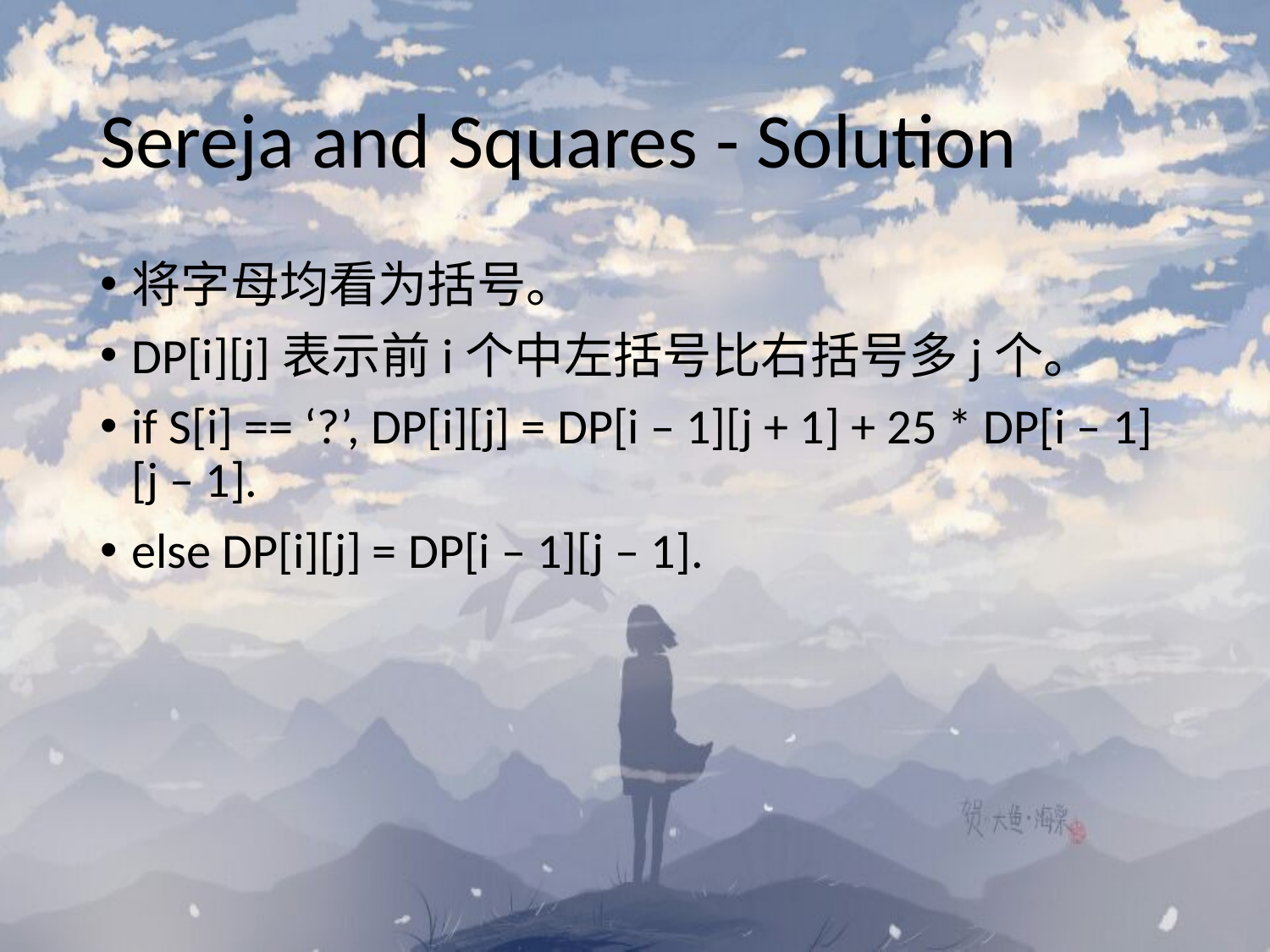

# Sereja and Squares - Solution
将字母均看为括号。
DP[i][j]表示前i个中左括号比右括号多j个。
if S[i] == ‘?’, DP[i][j] = DP[i – 1][j + 1] + 25 * DP[i – 1][j – 1].
else DP[i][j] = DP[i – 1][j – 1].